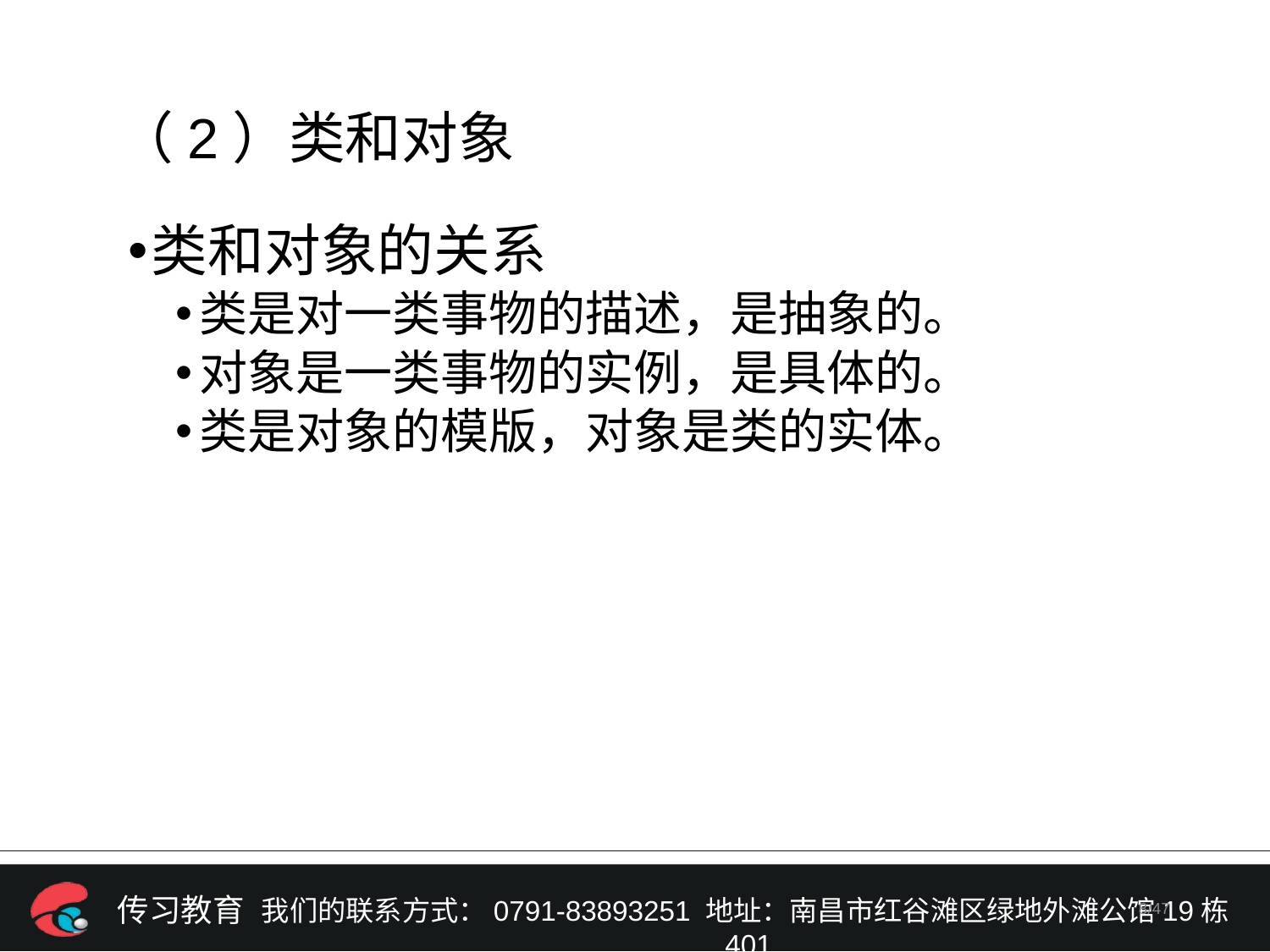

（2）类和对象
类和对象的关系
类是对一类事物的描述，是抽象的。
对象是一类事物的实例，是具体的。
类是对象的模版，对象是类的实体。
8/47